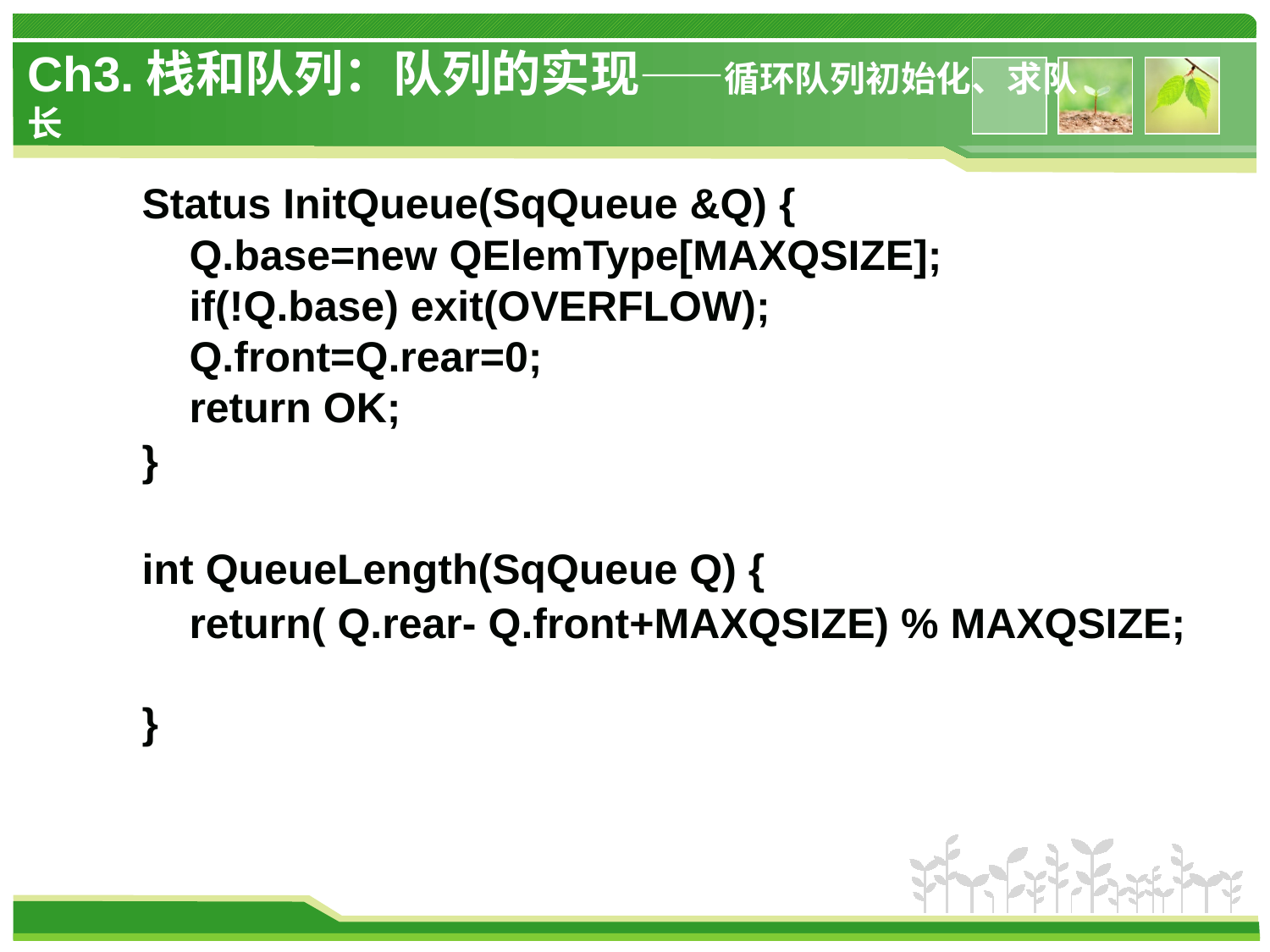

Ch3.栈和队列：队列的实现——循环队列初始化、求队长
Status InitQueue(SqQueue &Q) {
    Q.base=new QElemType[MAXQSIZE];
    if(!Q.base) exit(OVERFLOW);
    Q.front=Q.rear=0;
    return OK;
}

int QueueLength(SqQueue Q) {
    return( Q.rear- Q.front+MAXQSIZE) % MAXQSIZE;
}

67